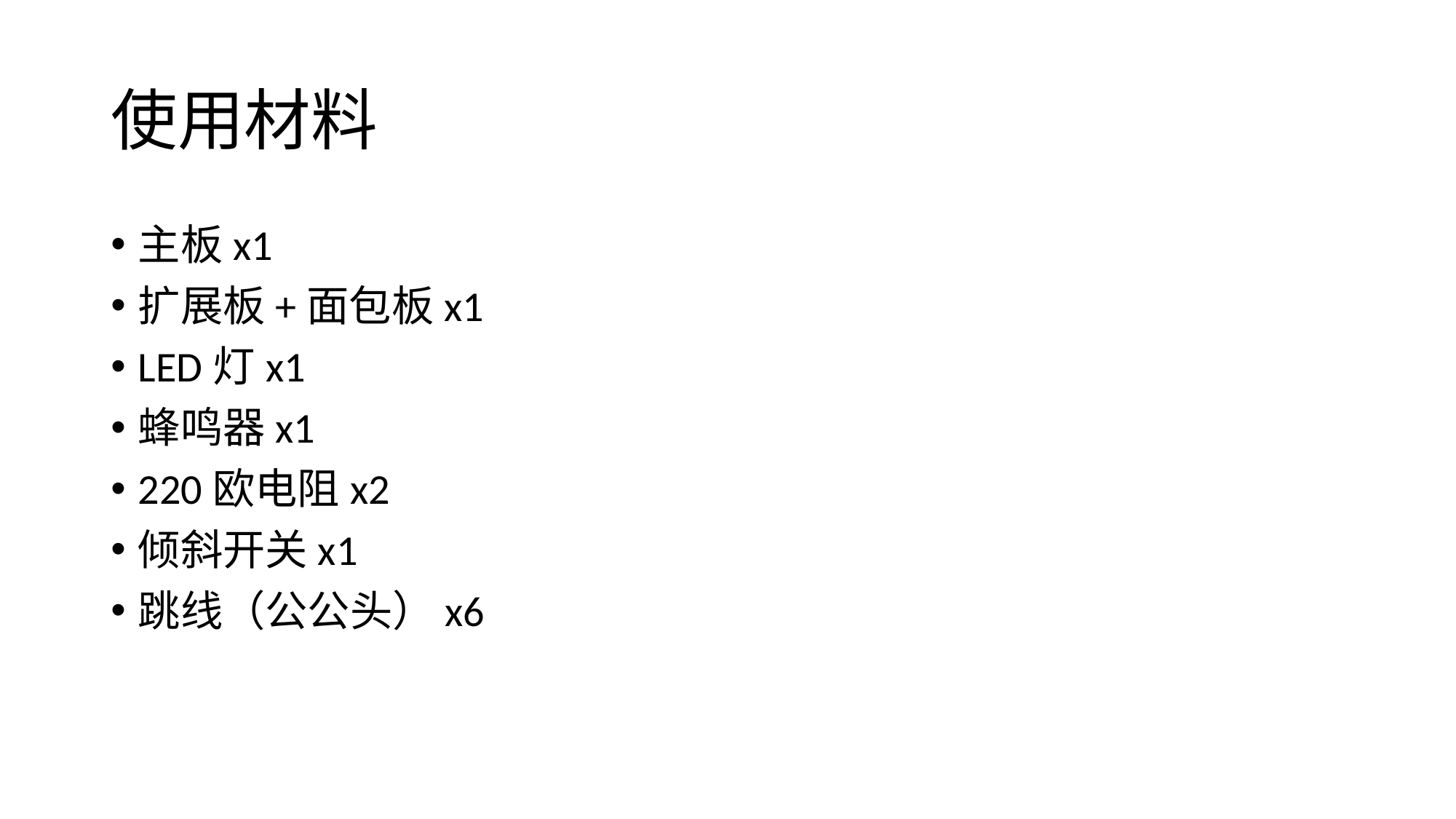

# 使用材料
主板x1
扩展板+面包板x1
LED灯x1
蜂鸣器x1
220欧电阻x2
倾斜开关x1
跳线（公公头）x6